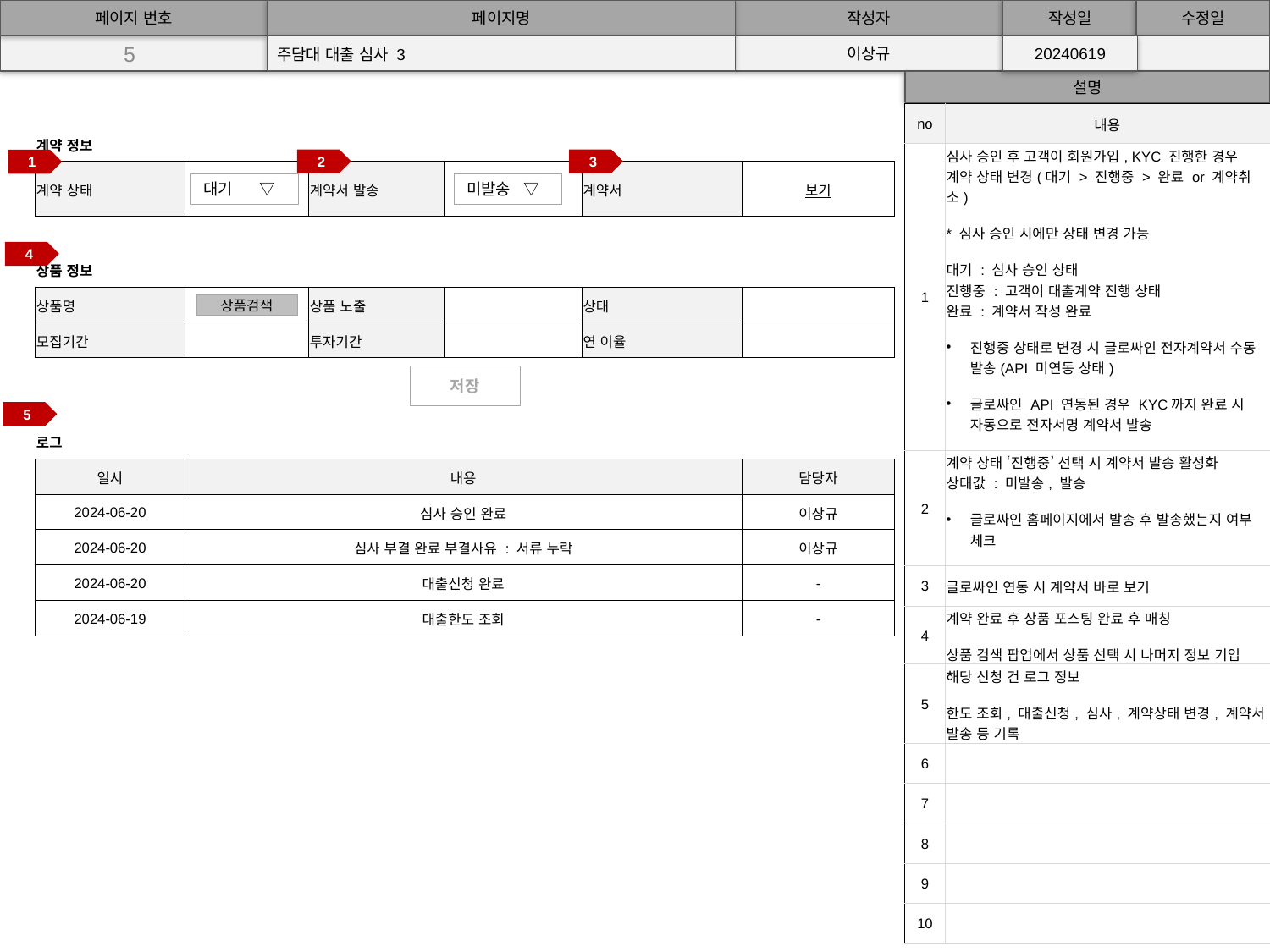

페이지 번호
페이지명
작성자
작성일
수정일

이상규

5
20240619
주담대 대출 심사 3
설명
| no | 내용 |
| --- | --- |
| 1 | 심사 승인 후 고객이 회원가입, KYC 진행한 경우 계약 상태 변경(대기 > 진행중 > 완료 or 계약취소) \* 심사 승인 시에만 상태 변경 가능 대기 : 심사 승인 상태 진행중 : 고객이 대출계약 진행 상태 완료 : 계약서 작성 완료 진행중 상태로 변경 시 글로싸인 전자계약서 수동 발송(API 미연동 상태) 글로싸인 API 연동된 경우 KYC까지 완료 시 자동으로 전자서명 계약서 발송 |
| 2 | 계약 상태 ‘진행중’ 선택 시 계약서 발송 활성화 상태값 : 미발송, 발송 글로싸인 홈페이지에서 발송 후 발송했는지 여부 체크 |
| 3 | 글로싸인 연동 시 계약서 바로 보기 |
| 4 | 계약 완료 후 상품 포스팅 완료 후 매칭 상품 검색 팝업에서 상품 선택 시 나머지 정보 기입 |
| 5 | 해당 신청 건 로그 정보 한도 조회, 대출신청, 심사, 계약상태 변경, 계약서 발송 등 기록 |
| 6 |  |
| 7 |  |
| 8 |  |
| 9 |  |
| 10 |  |
| 계약 정보 |  |  |  |  |  |
| --- | --- | --- | --- | --- | --- |
| 계약 상태 |  | 계약서 발송 |  | 계약서 | 보기 |
|  |  |  |  |  |  |
| 상품 정보 |  |  |  |  |  |
| 상품명 |  | 상품 노출 |  | 상태 |  |
| 모집기간 |  | 투자기간 |  | 연 이율 |  |
2
3
1
미발송   ▽
대기      ▽
4
상품검색
저장
5
| 로그 |  |  |  |  |  |
| --- | --- | --- | --- | --- | --- |
| 일시 | 내용 |  |  |  | 담당자 |
| 2024-06-20 | 심사 승인 완료 |  |  |  | 이상규 |
| 2024-06-20 | 심사 부결 완료 부결사유 : 서류 누락 |  |  |  | 이상규 |
| 2024-06-20 | 대출신청 완료 |  |  |  | - |
| 2024-06-19 | 대출한도 조회 |  |  |  | - |